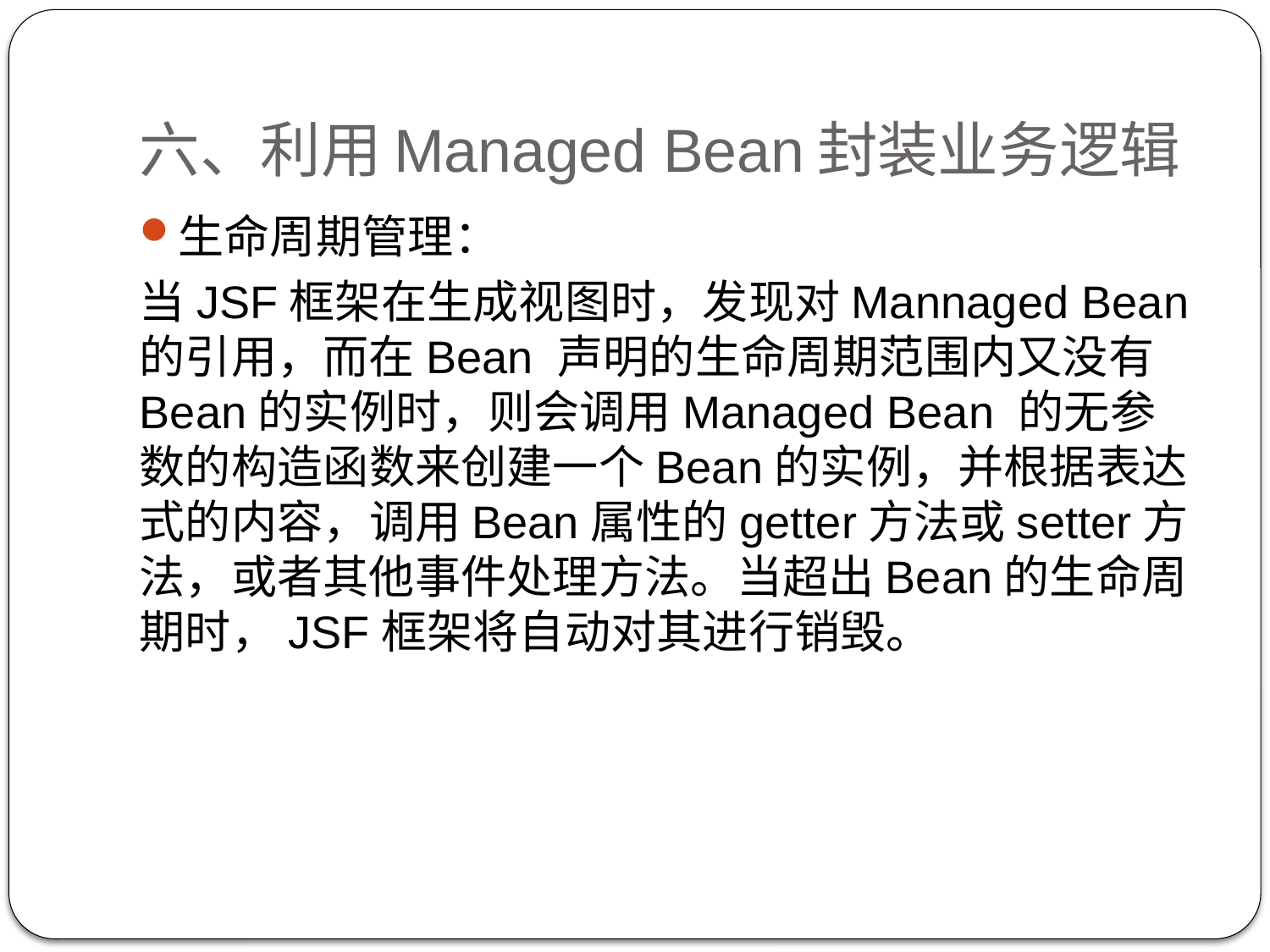

# 六、利用Managed Bean封装业务逻辑
生命周期管理：
当JSF框架在生成视图时，发现对Mannaged Bean的引用，而在Bean 声明的生命周期范围内又没有Bean的实例时，则会调用Managed Bean 的无参数的构造函数来创建一个Bean的实例，并根据表达式的内容，调用Bean属性的getter方法或setter方法，或者其他事件处理方法。当超出Bean的生命周期时，JSF框架将自动对其进行销毁。